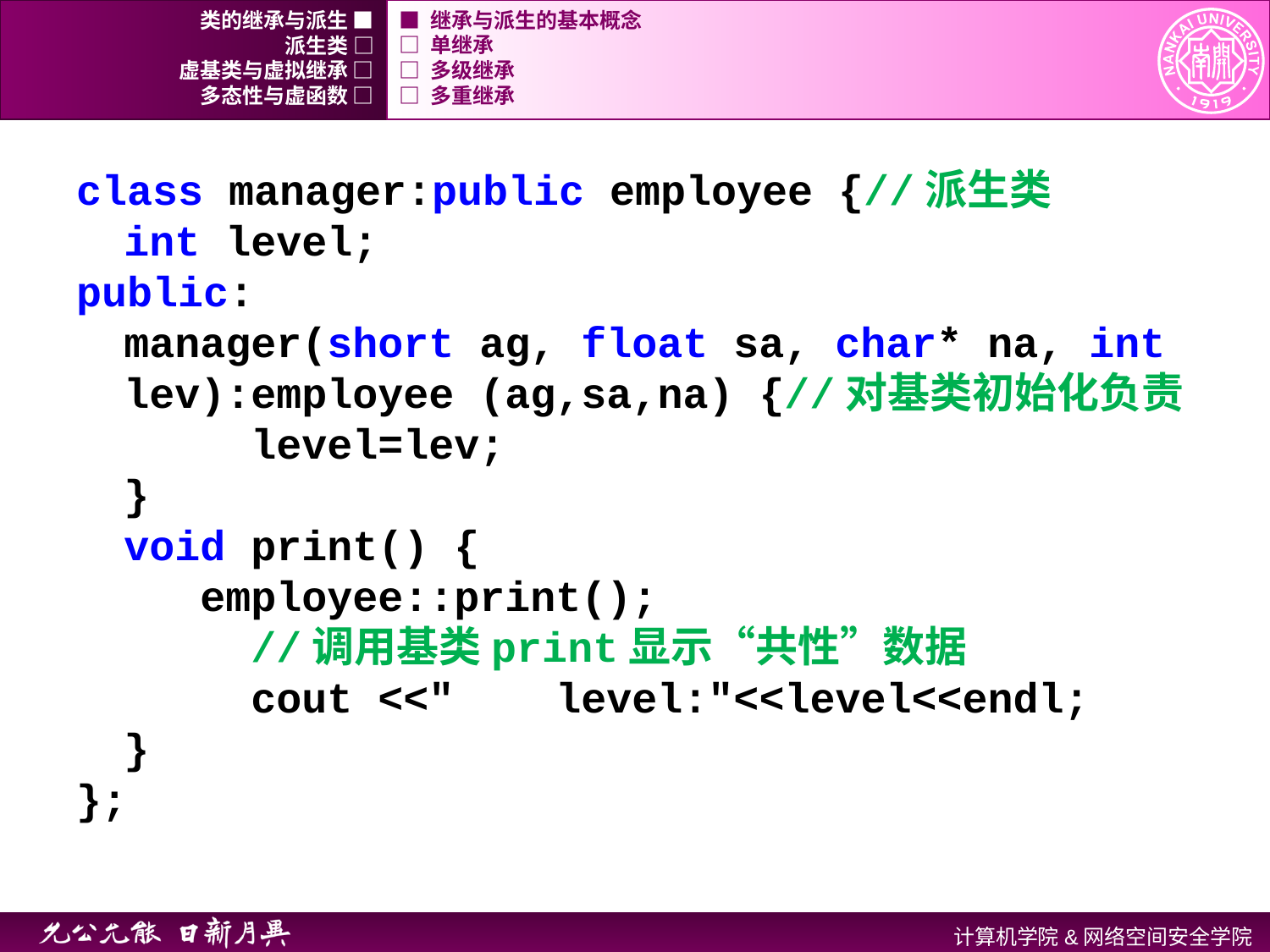

类的继承与派生 ■
■ 继承与派生的基本概念
派生类 □
□ 单继承
虚基类与虚拟继承 □
□ 多级继承
多态性与虚函数 □
□ 多重继承
class manager:public employee {//派生类
	int level;
public:
	manager(short ag, float sa, char* na, int lev):employee (ag,sa,na) {//对基类初始化负责
		level=lev;
	}
 	void print() {
	   employee::print();
		//调用基类print显示“共性”数据
		cout <<"    level:"<<level<<endl;
	}
};